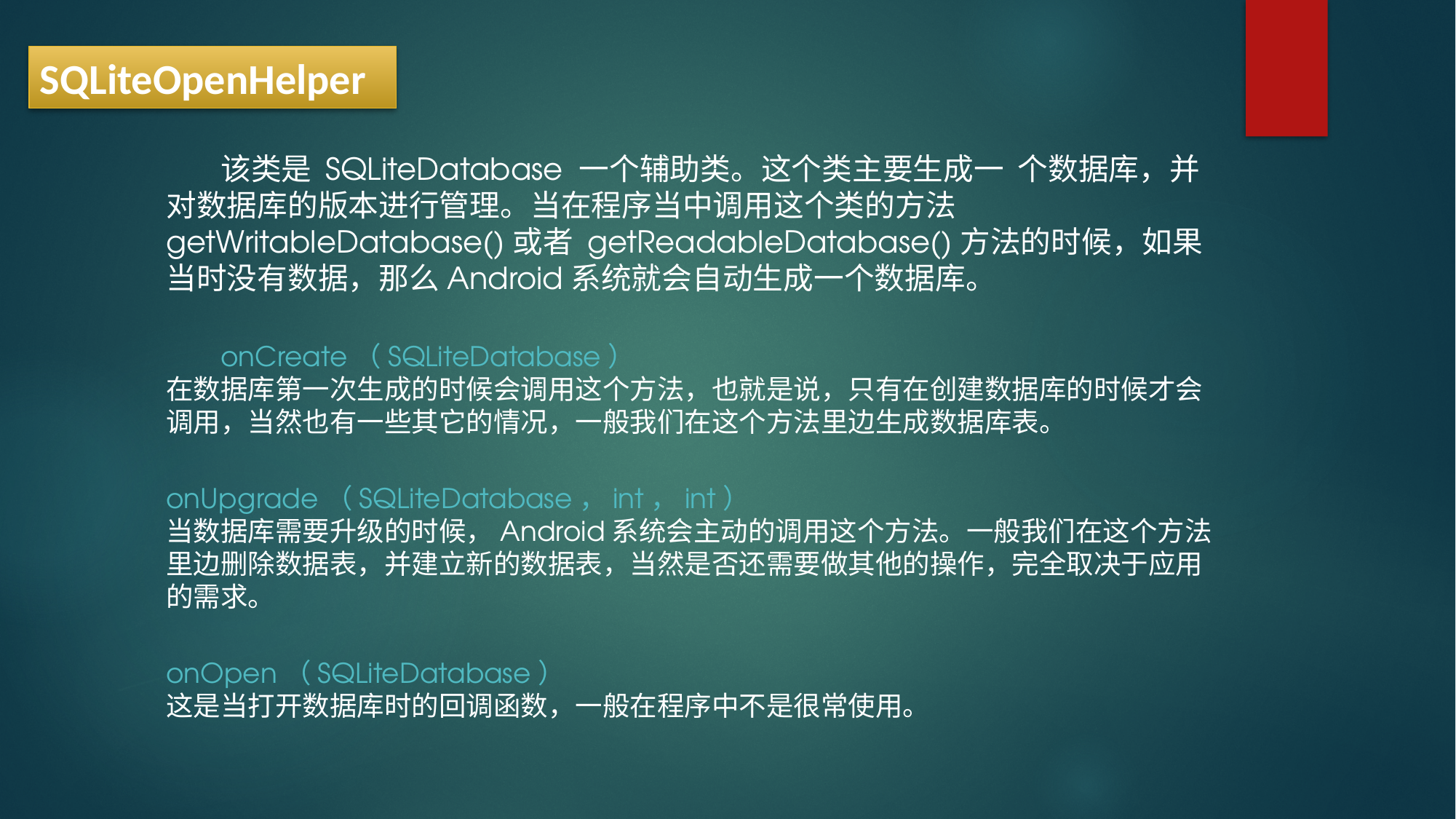

SQLiteOpenHelper
该类是 SQLiteDatabase 一个辅助类。这个类主要生成一  个数据库，并对数据库的版本进行管理。当在程序当中调用这个类的方法getWritableDatabase()或者 getReadableDatabase()方法的时候，如果当时没有数据，那么Android系统就会自动生成一个数据库。

onCreate（SQLiteDatabase）
在数据库第一次生成的时候会调用这个方法，也就是说，只有在创建数据库的时候才会调用，当然也有一些其它的情况，一般我们在这个方法里边生成数据库表。
onUpgrade（SQLiteDatabase，int，int） 
当数据库需要升级的时候，Android系统会主动的调用这个方法。一般我们在这个方法里边删除数据表，并建立新的数据表，当然是否还需要做其他的操作，完全取决于应用的需求。
onOpen（SQLiteDatabase）
这是当打开数据库时的回调函数，一般在程序中不是很常使用。